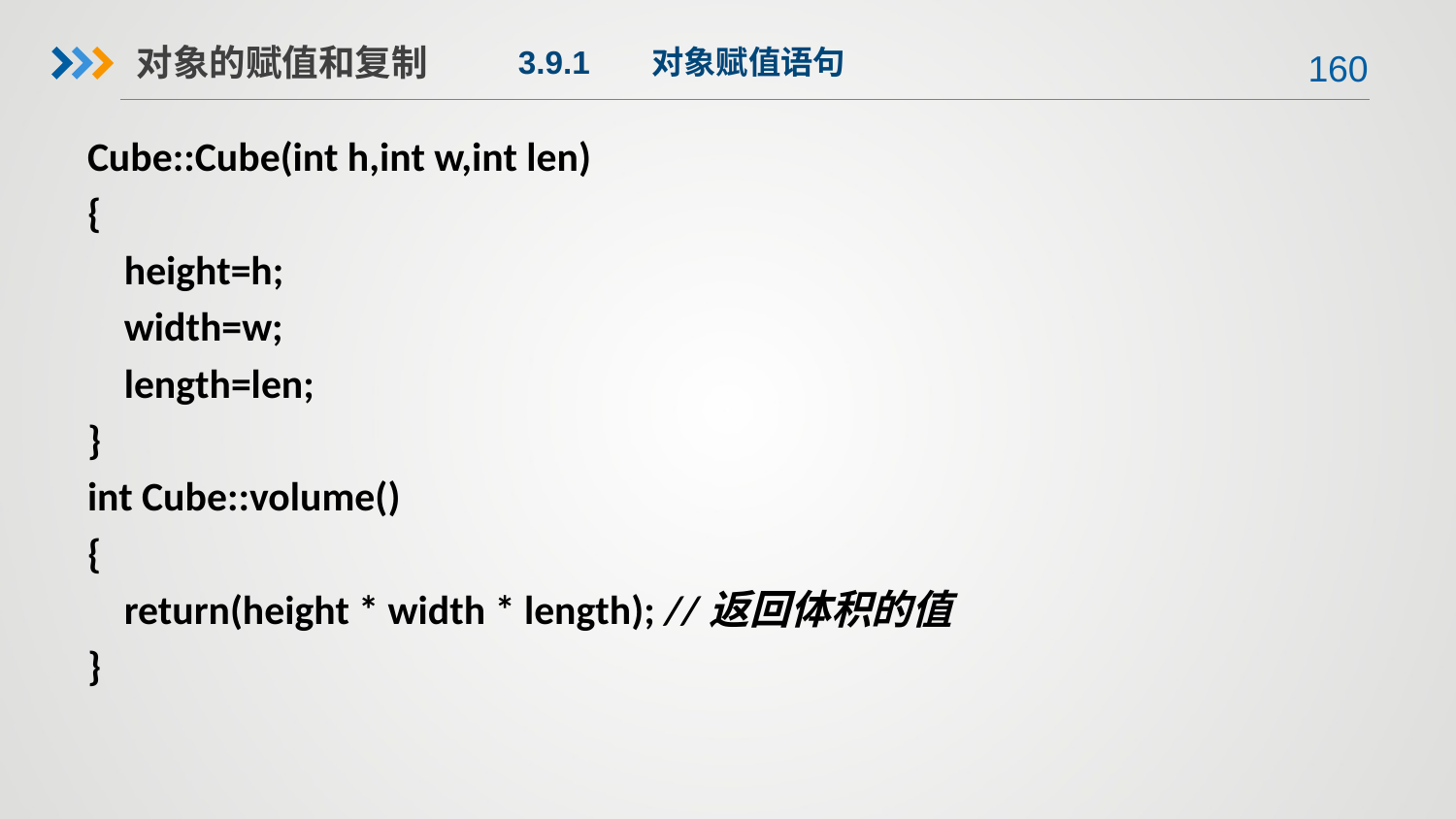

对象的赋值和复制
3.9.1      对象赋值语句
Cube::Cube(int h,int w,int len)
{
    height=h;
    width=w;
    length=len;
}
int Cube::volume()
{
    return(height * width * length); //返回体积的值
}